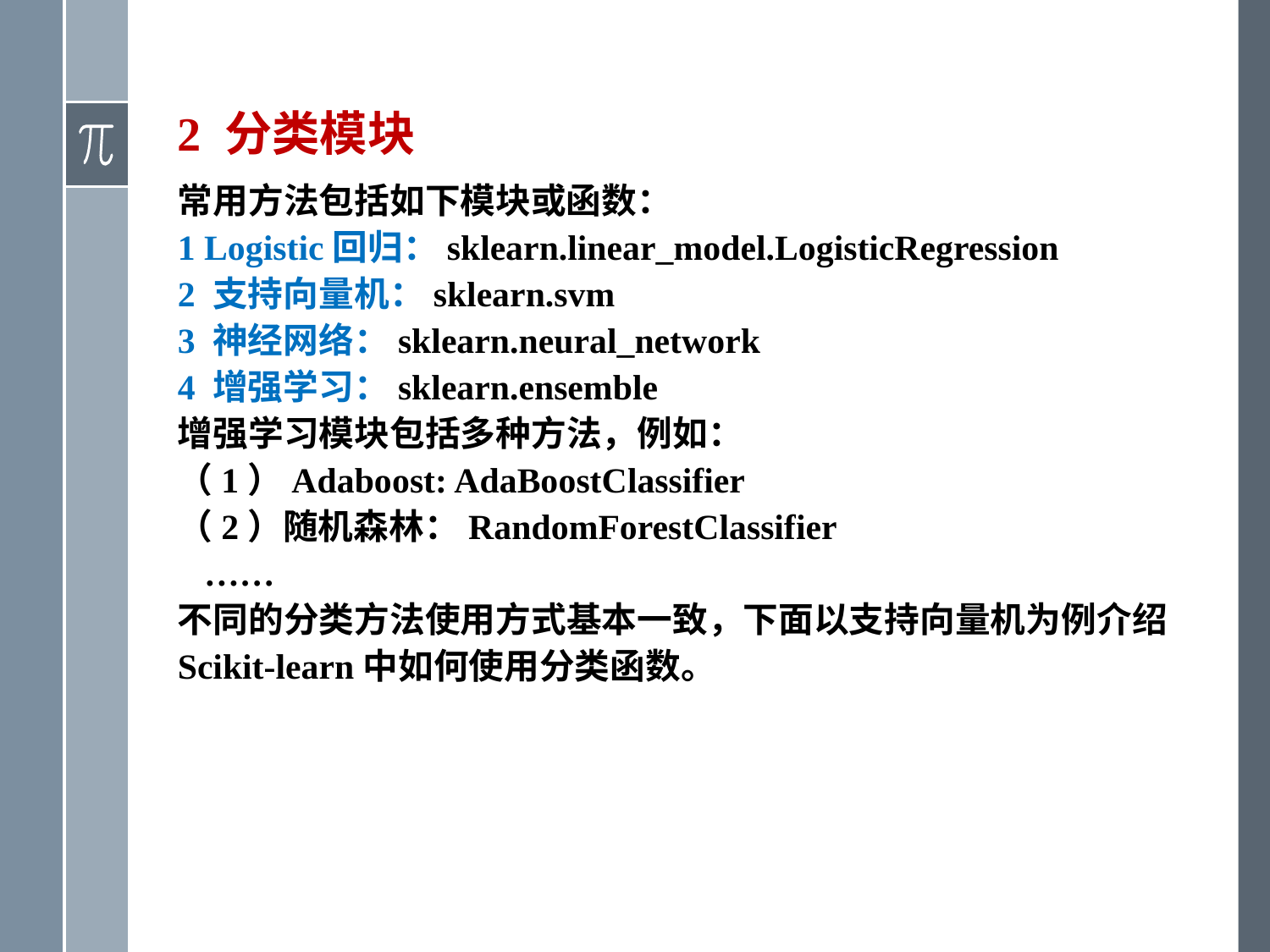

# 2 分类模块
常用方法包括如下模块或函数：
1 Logistic回归：sklearn.linear_model.LogisticRegression
2 支持向量机：sklearn.svm
3 神经网络：sklearn.neural_network
4 增强学习：sklearn.ensemble
增强学习模块包括多种方法，例如：
（1）Adaboost: AdaBoostClassifier
（2）随机森林：RandomForestClassifier
   ……
不同的分类方法使用方式基本一致，下面以支持向量机为例介绍Scikit-learn中如何使用分类函数。